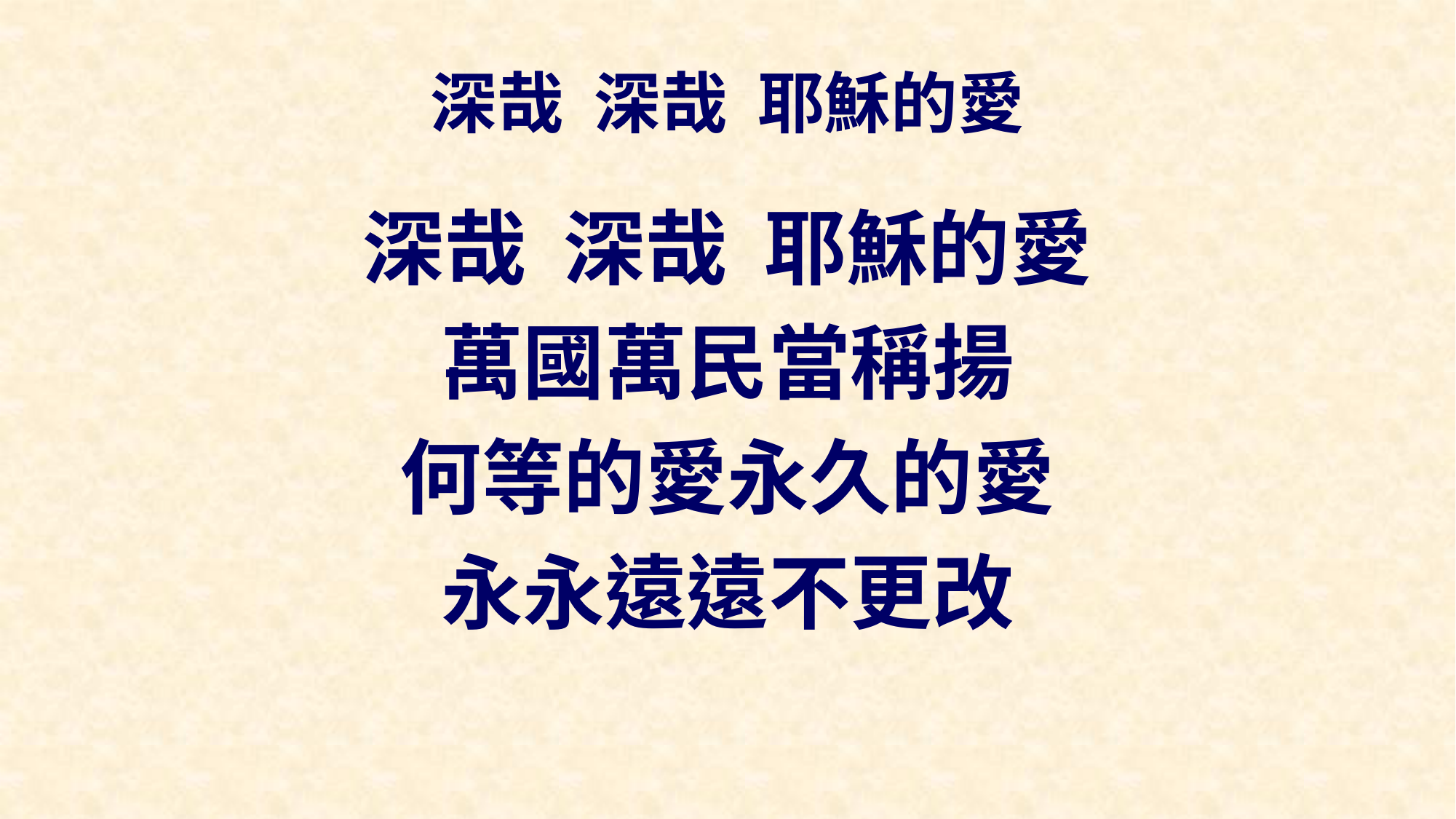

# 深哉  深哉  耶穌的愛
深哉  深哉  耶穌的愛
萬國萬民當稱揚
何等的愛永久的愛
永永遠遠不更改